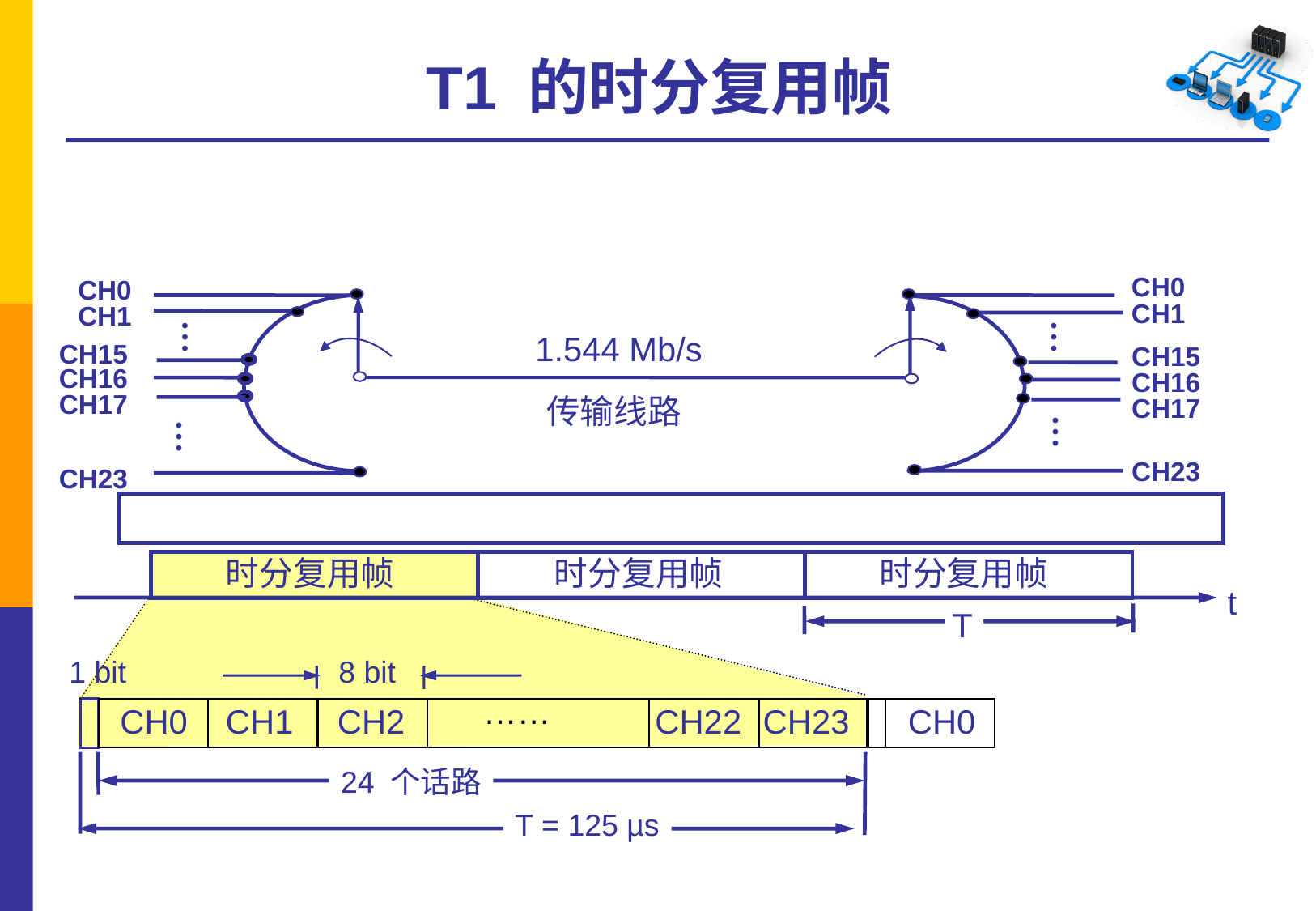

# T1 的时分复用帧
CH0
CH0

CH1
CH1

…
…

1.544 Mb/s

CH15
CH15

CH16

CH16

CH17
传输线路
CH17

…
…
CH23
CH23

时分复用帧
时分复用帧
时分复用帧

t

T

1 bit
8 bit

……
 CH0
 CH1
 CH2
CH22
CH23
CH0

24 个话路

T = 125 µs